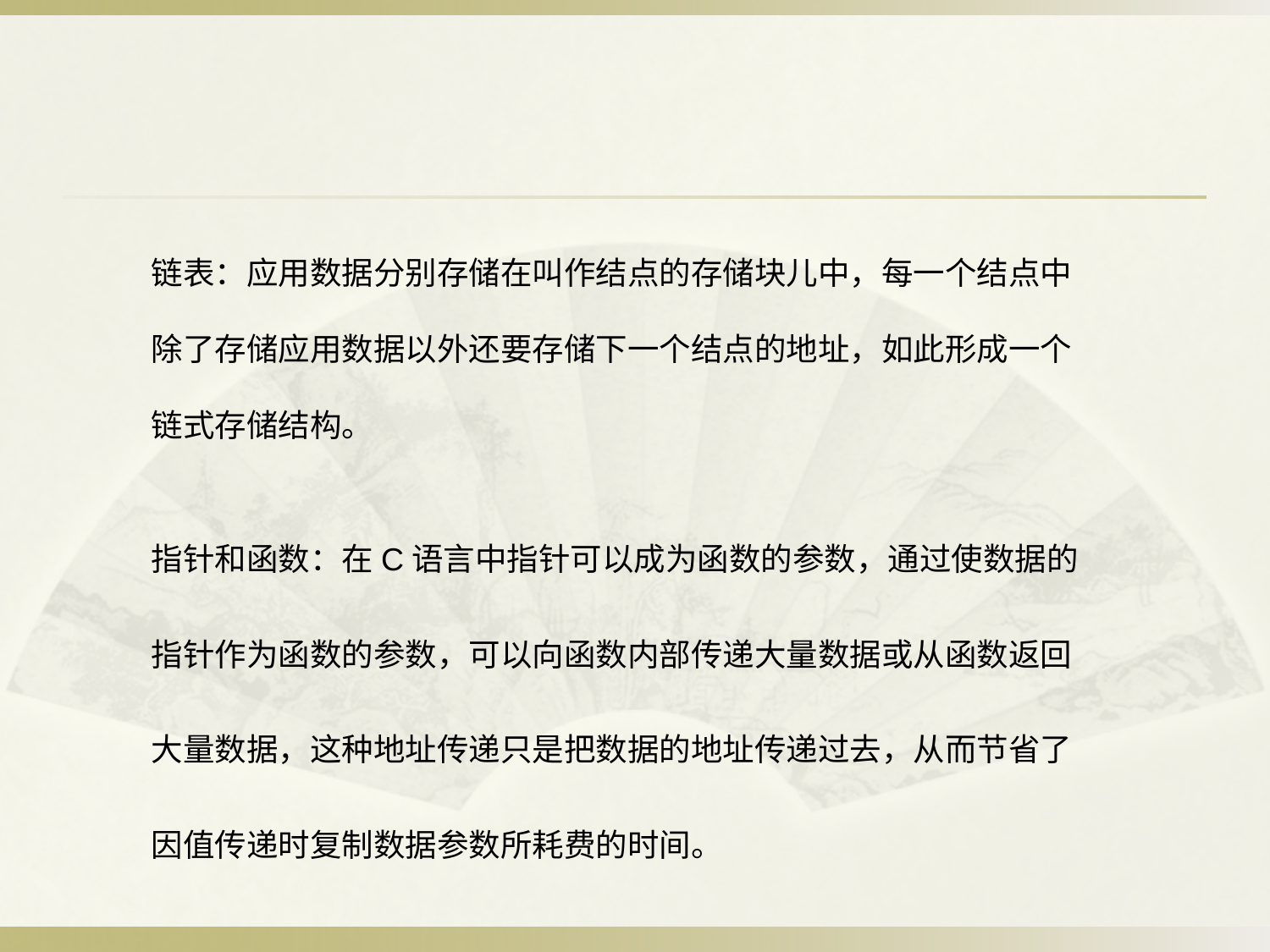

链表：应用数据分别存储在叫作结点的存储块儿中，每一个结点中除了存储应用数据以外还要存储下一个结点的地址，如此形成一个链式存储结构。

指针和函数：在C语言中指针可以成为函数的参数，通过使数据的指针作为函数的参数，可以向函数内部传递大量数据或从函数返回大量数据，这种地址传递只是把数据的地址传递过去，从而节省了因值传递时复制数据参数所耗费的时间。